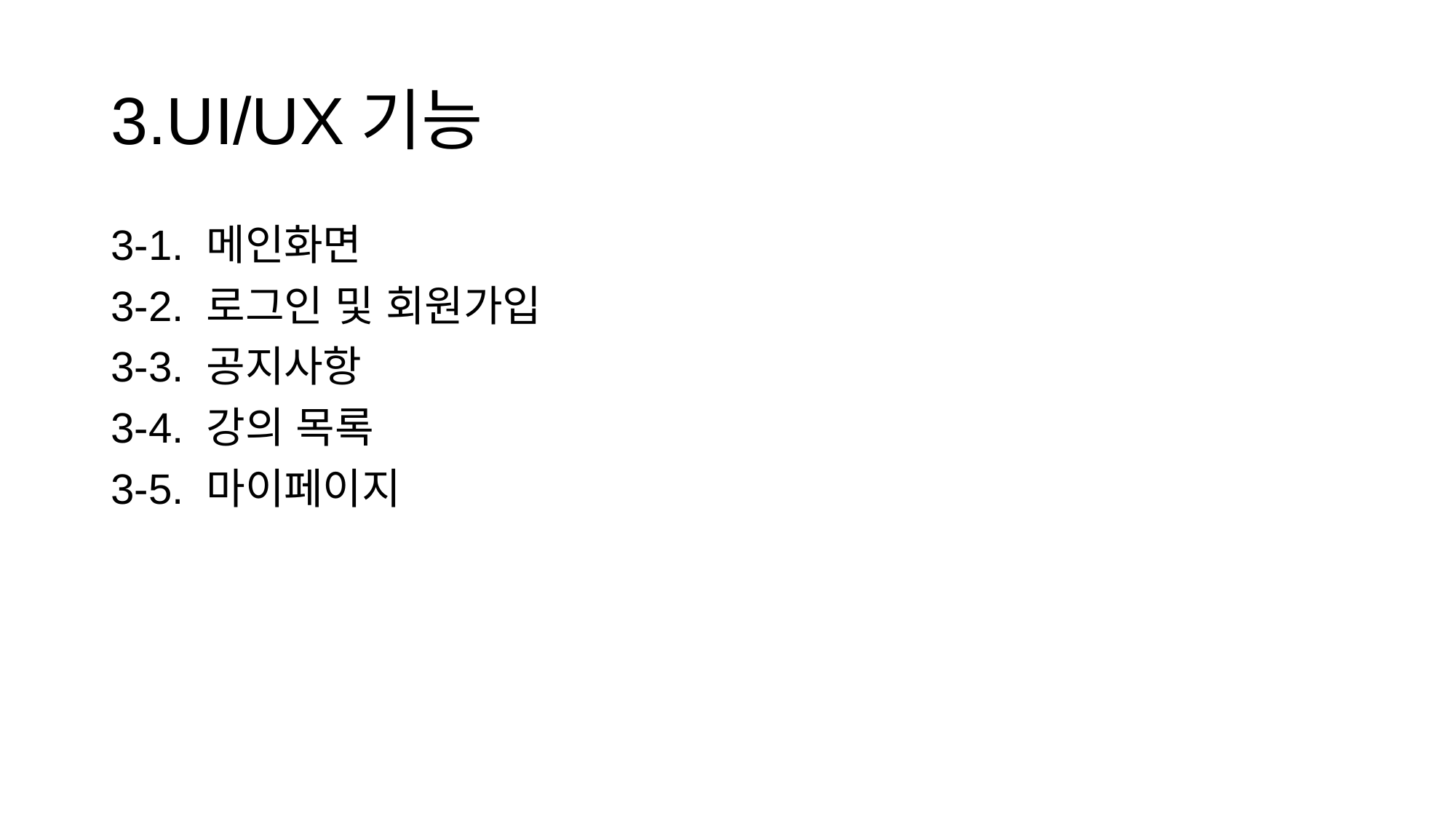

# 3.UI/UX기능
3-1. 메인화면
3-2. 로그인 및 회원가입
3-3. 공지사항
3-4. 강의 목록
3-5. 마이페이지